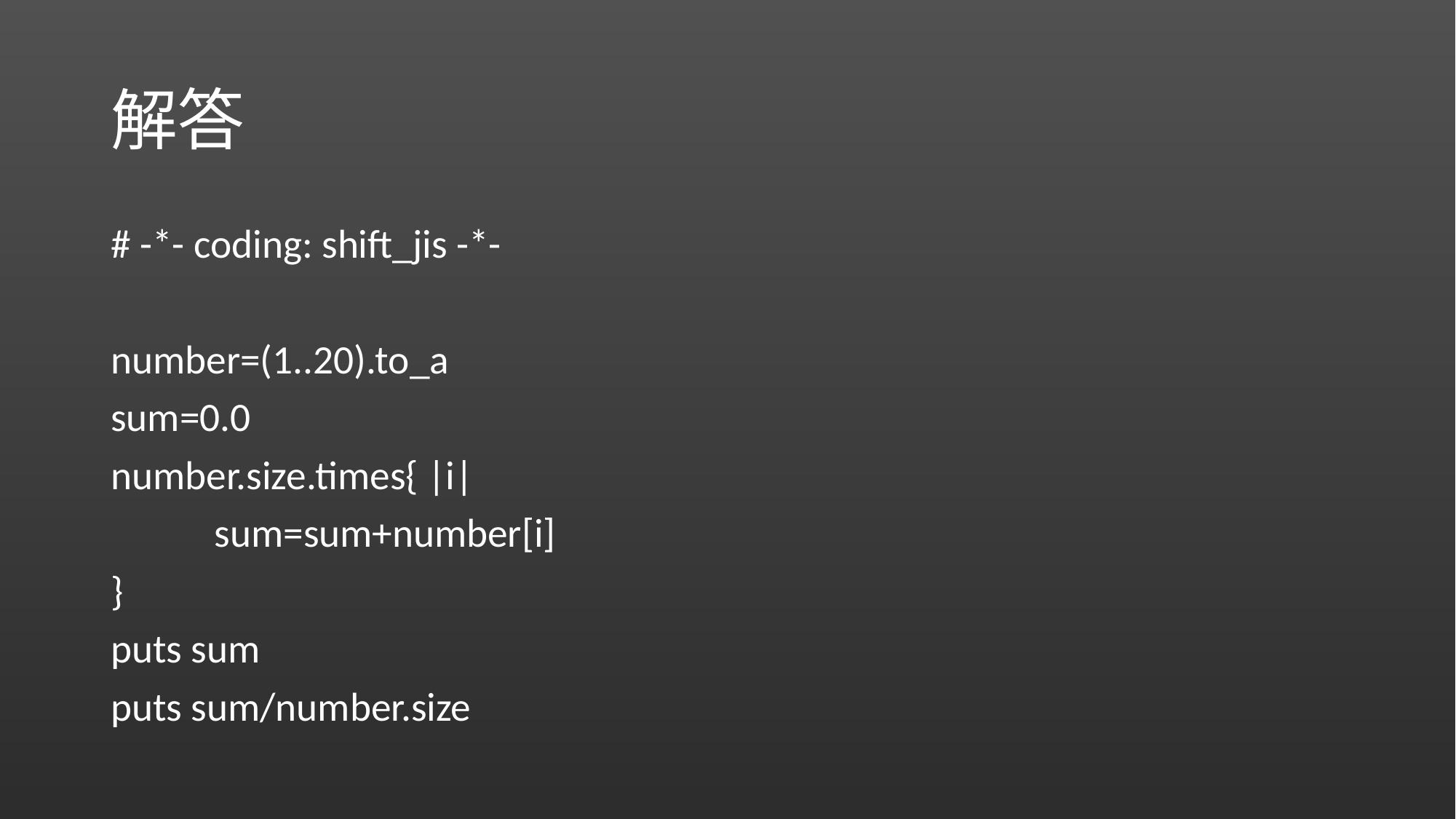

# 解答
# -*- coding: shift_jis -*-

number=(1..20).to_a
sum=0.0
number.size.times{ |i|
	sum=sum+number[i]
}
puts sum
puts sum/number.size